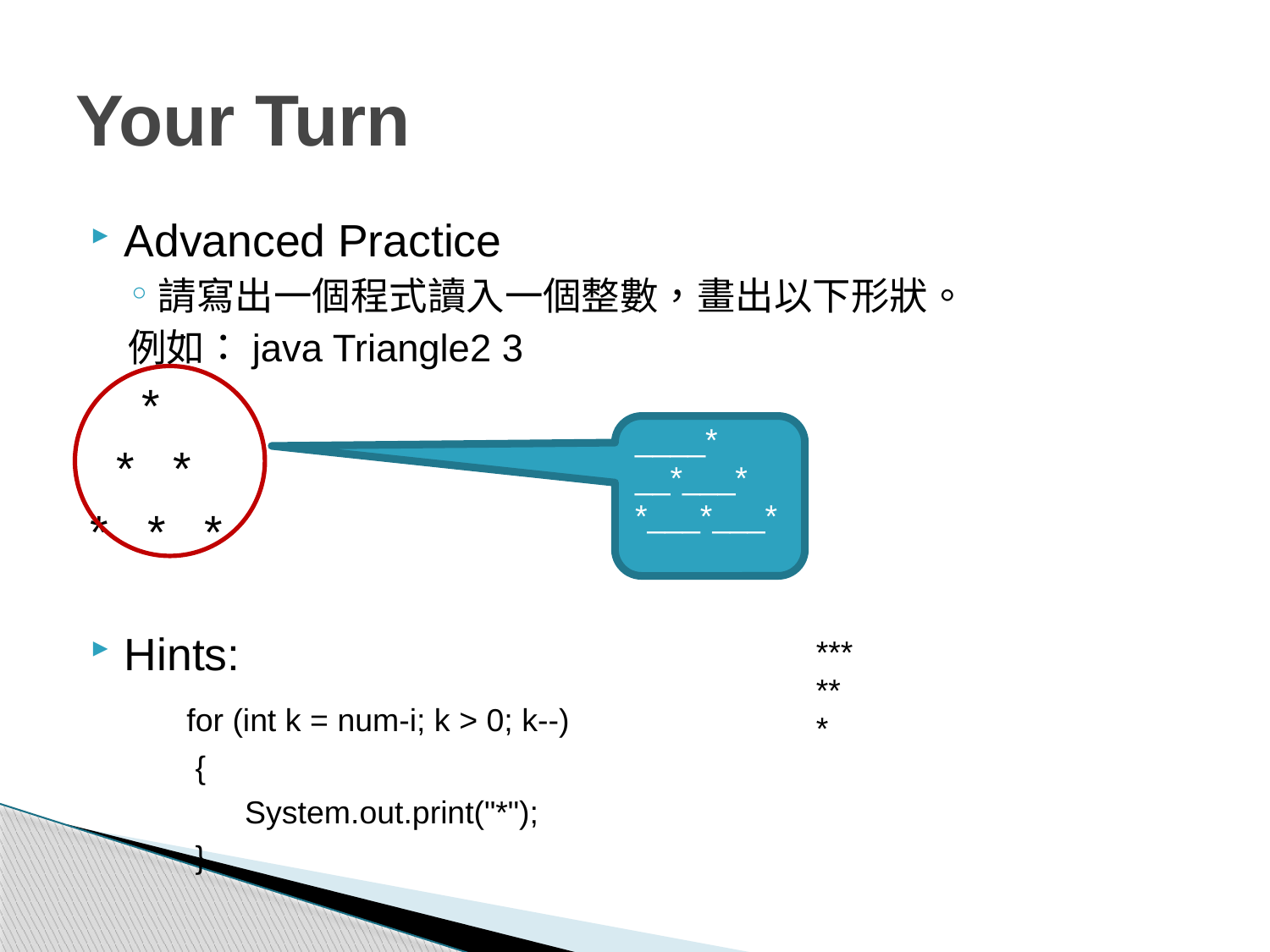

# Your Turn
Advanced Practice
請寫出一個程式讀入一個整數，畫出以下形狀。
例如：java Triangle2 3
    *
  *   *
*   *   *

Hints:
	     for (int k = num-i; k > 0; k--)
	        {
	        	System.out.print("*");
	        }

____*
__*___*
*___*___*

***
**
*